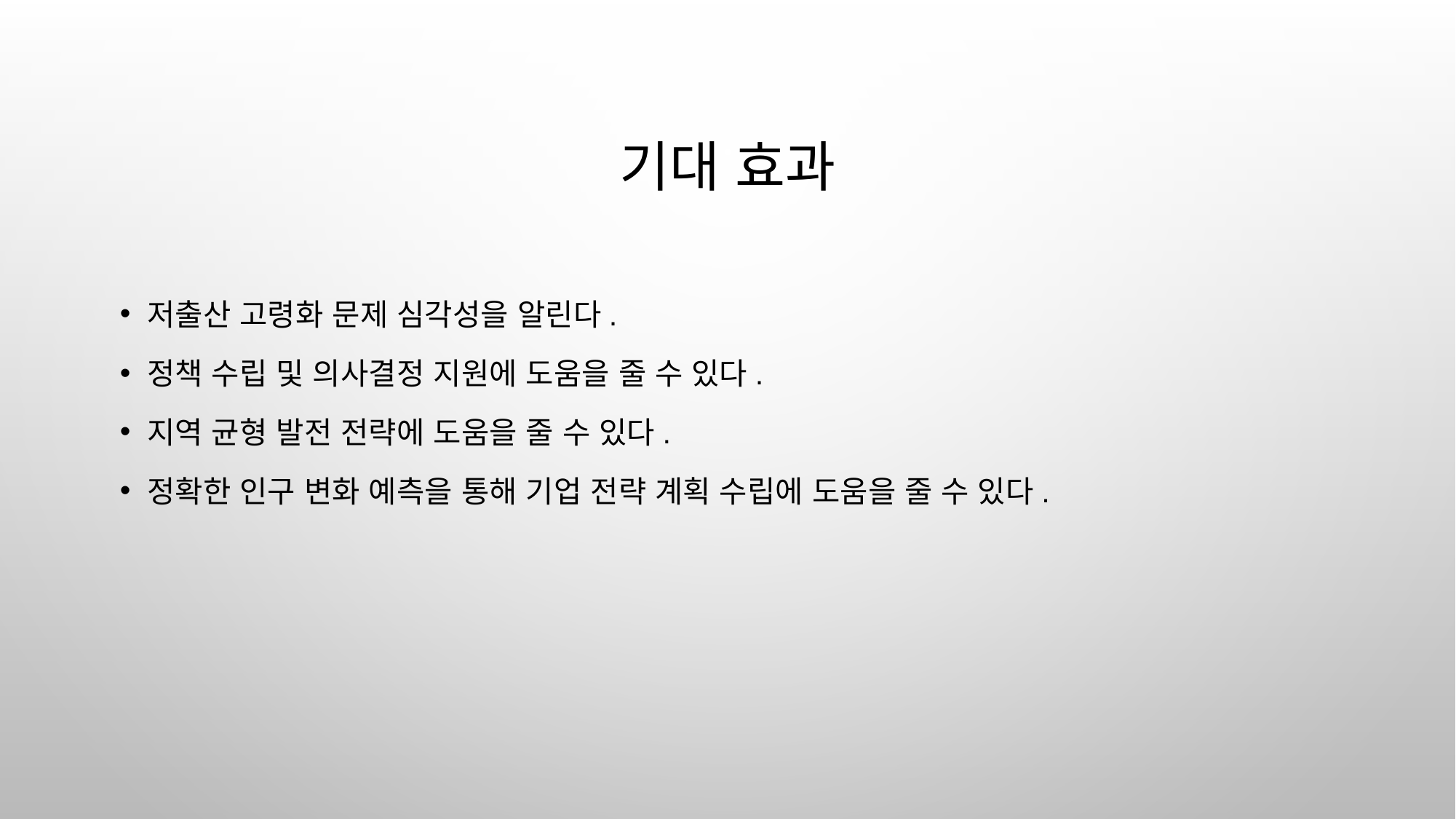

# 기대 효과
저출산 고령화 문제 심각성을 알린다.
정책 수립 및 의사결정 지원에 도움을 줄 수 있다.
지역 균형 발전 전략에 도움을 줄 수 있다.
정확한 인구 변화 예측을 통해 기업 전략 계획 수립에 도움을 줄 수 있다.